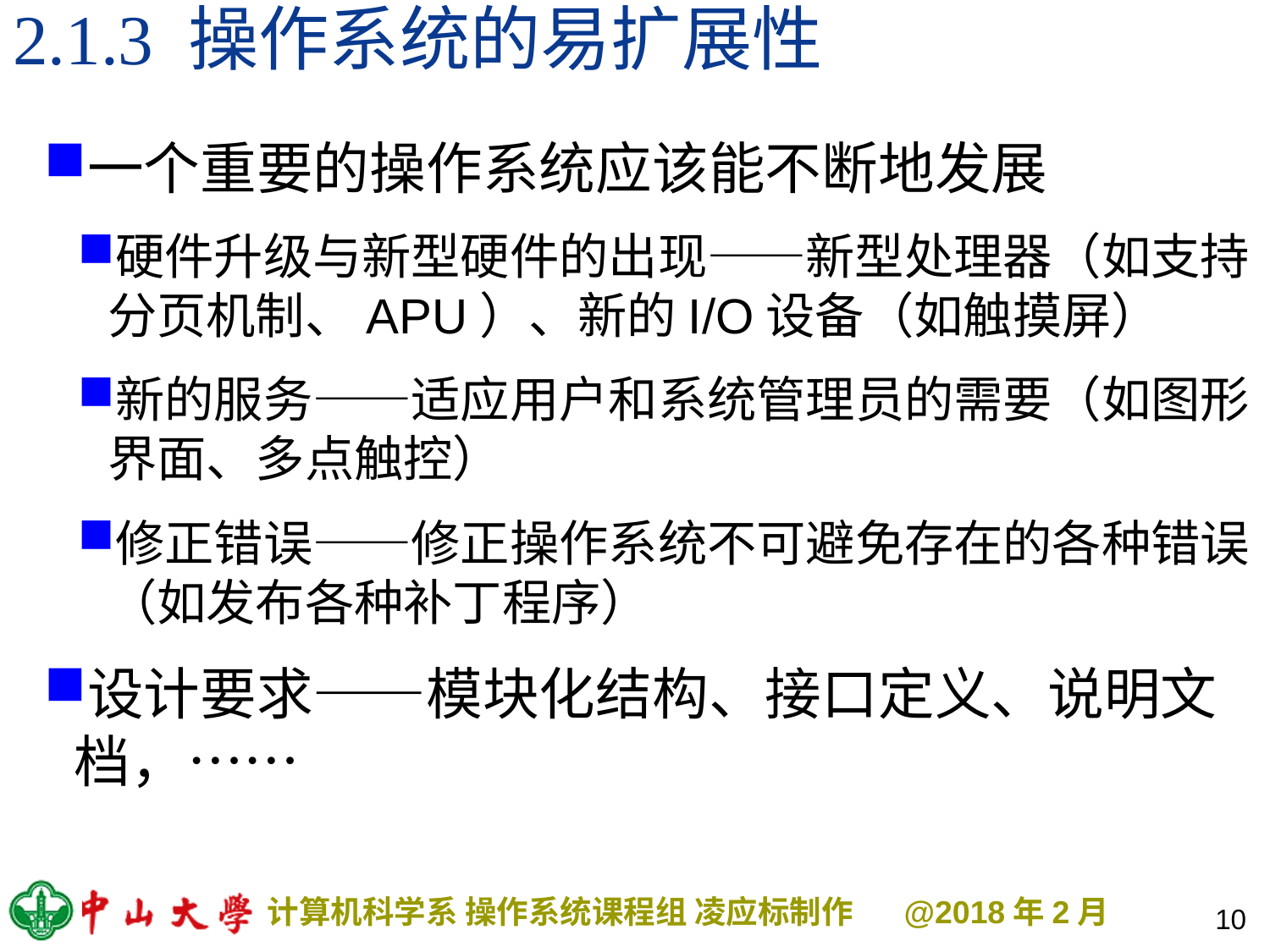

# 2.1.3 操作系统的易扩展性
一个重要的操作系统应该能不断地发展
硬件升级与新型硬件的出现——新型处理器（如支持分页机制、APU）、新的I/O设备（如触摸屏）
新的服务——适应用户和系统管理员的需要（如图形界面、多点触控）
修正错误——修正操作系统不可避免存在的各种错误（如发布各种补丁程序）
设计要求——模块化结构、接口定义、说明文档，……
10